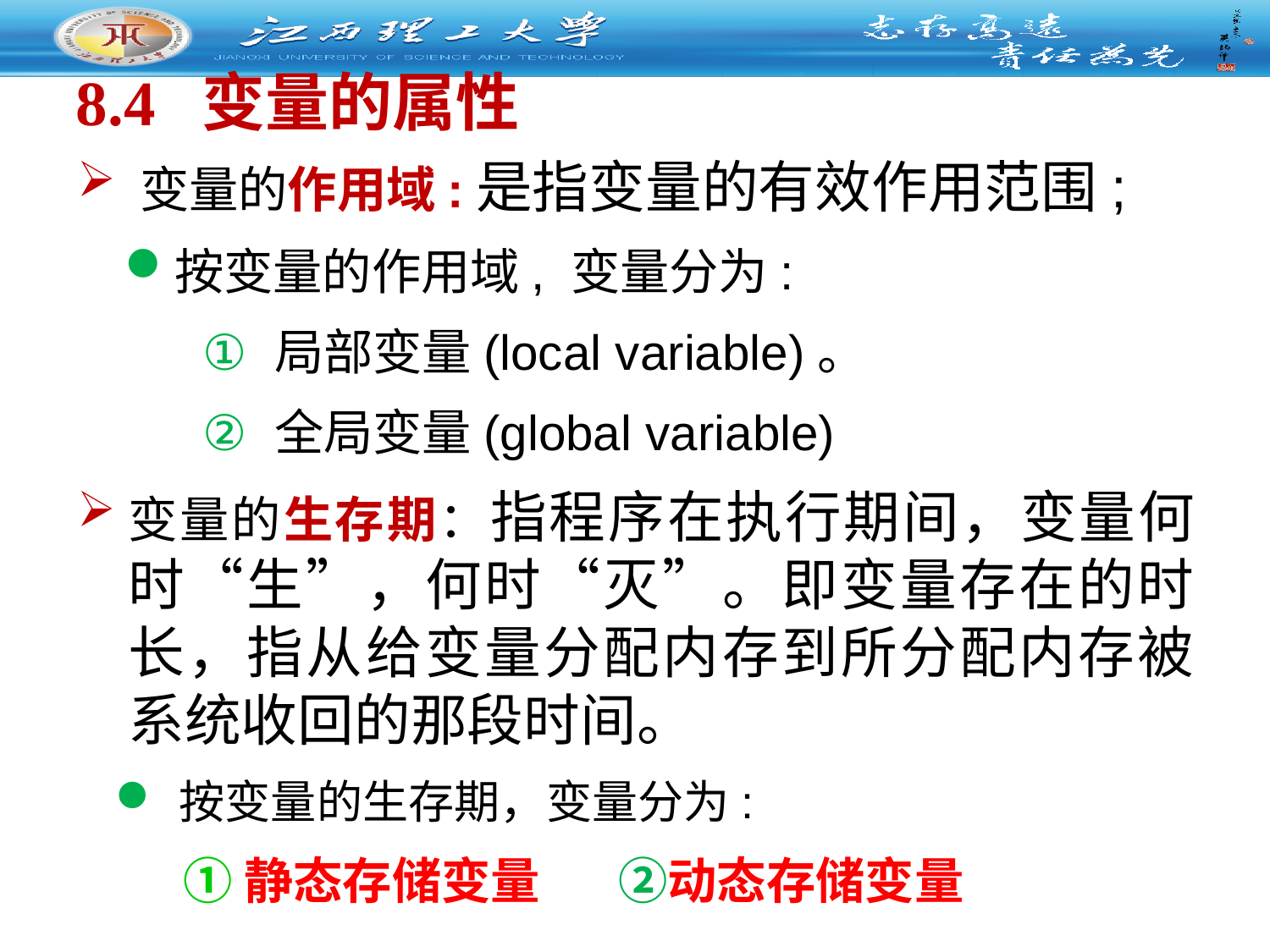

# 8.4  变量的属性
 变量的作用域:是指变量的有效作用范围;
按变量的作用域, 变量分为:
局部变量(local variable)。
全局变量(global variable)
变量的生存期：指程序在执行期间，变量何时“生”，何时“灭”。即变量存在的时长，指从给变量分配内存到所分配内存被系统收回的那段时间。
按变量的生存期，变量分为:
      ①静态存储变量       ②动态存储变量